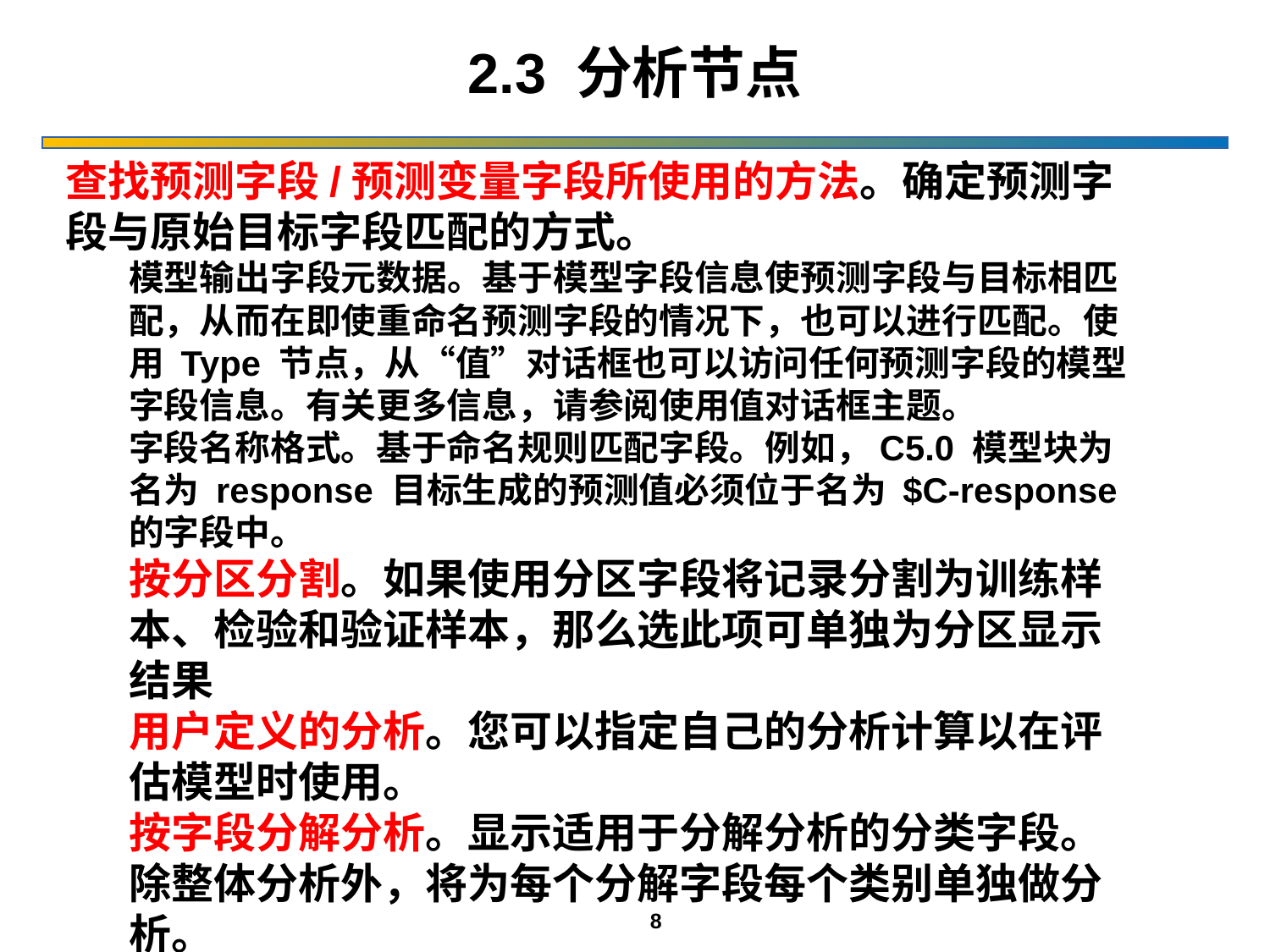

2.3 分析节点
查找预测字段/预测变量字段所使用的方法。确定预测字段与原始目标字段匹配的方式。
模型输出字段元数据。基于模型字段信息使预测字段与目标相匹配，从而在即使重命名预测字段的情况下，也可以进行匹配。使用 Type 节点，从“值”对话框也可以访问任何预测字段的模型字段信息。有关更多信息，请参阅使用值对话框主题。
字段名称格式。基于命名规则匹配字段。例如，C5.0 模型块为名为 response 目标生成的预测值必须位于名为 $C-response 的字段中。
按分区分割。如果使用分区字段将记录分割为训练样本、检验和验证样本，那么选此项可单独为分区显示结果
用户定义的分析。您可以指定自己的分析计算以在评估模型时使用。
按字段分解分析。显示适用于分解分析的分类字段。除整体分析外，将为每个分解字段每个类别单独做分析。
8